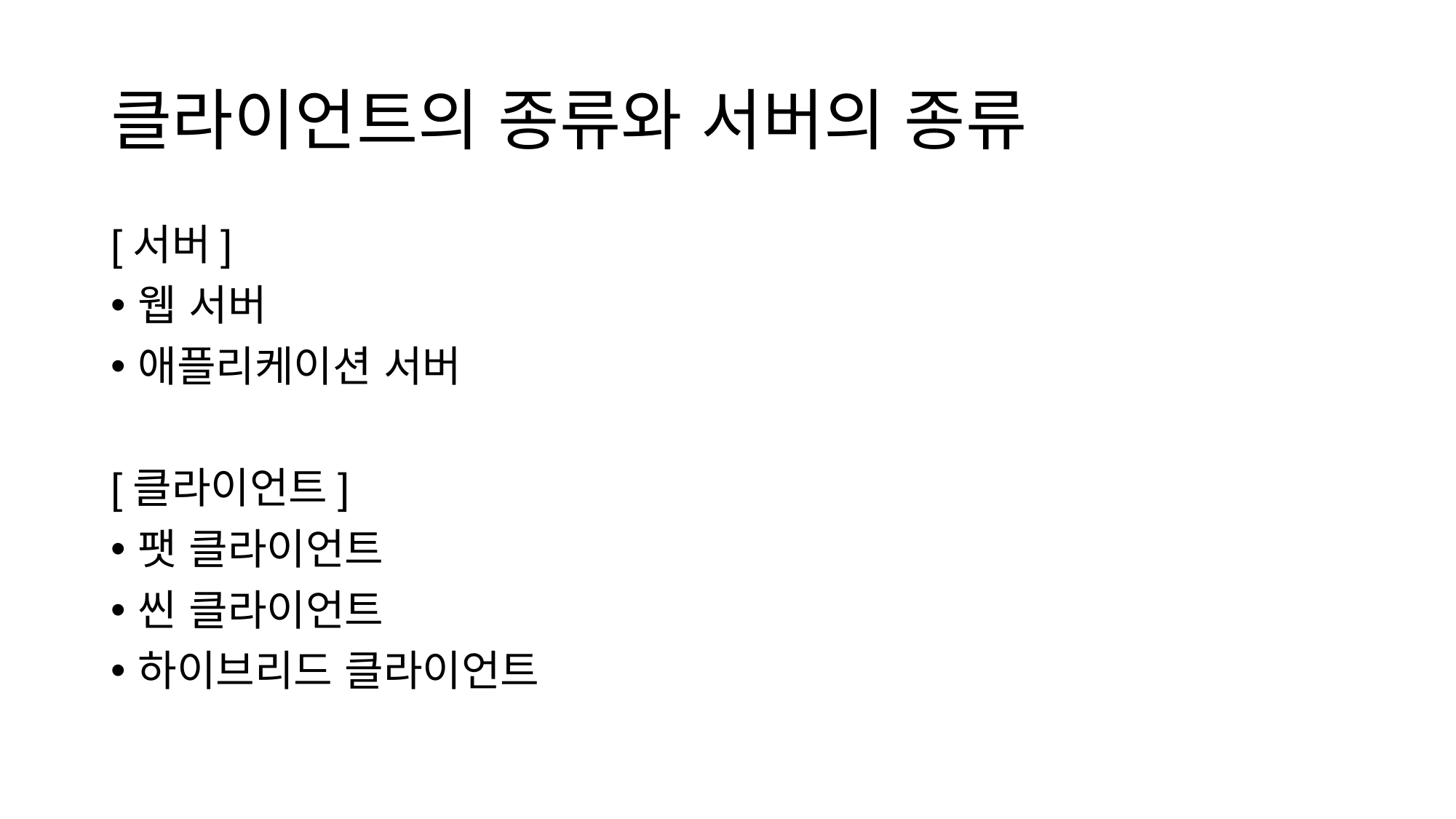

# 클라이언트의 종류와 서버의 종류
[서버]
웹 서버
애플리케이션 서버

[클라이언트]
팻 클라이언트
씬 클라이언트
하이브리드 클라이언트